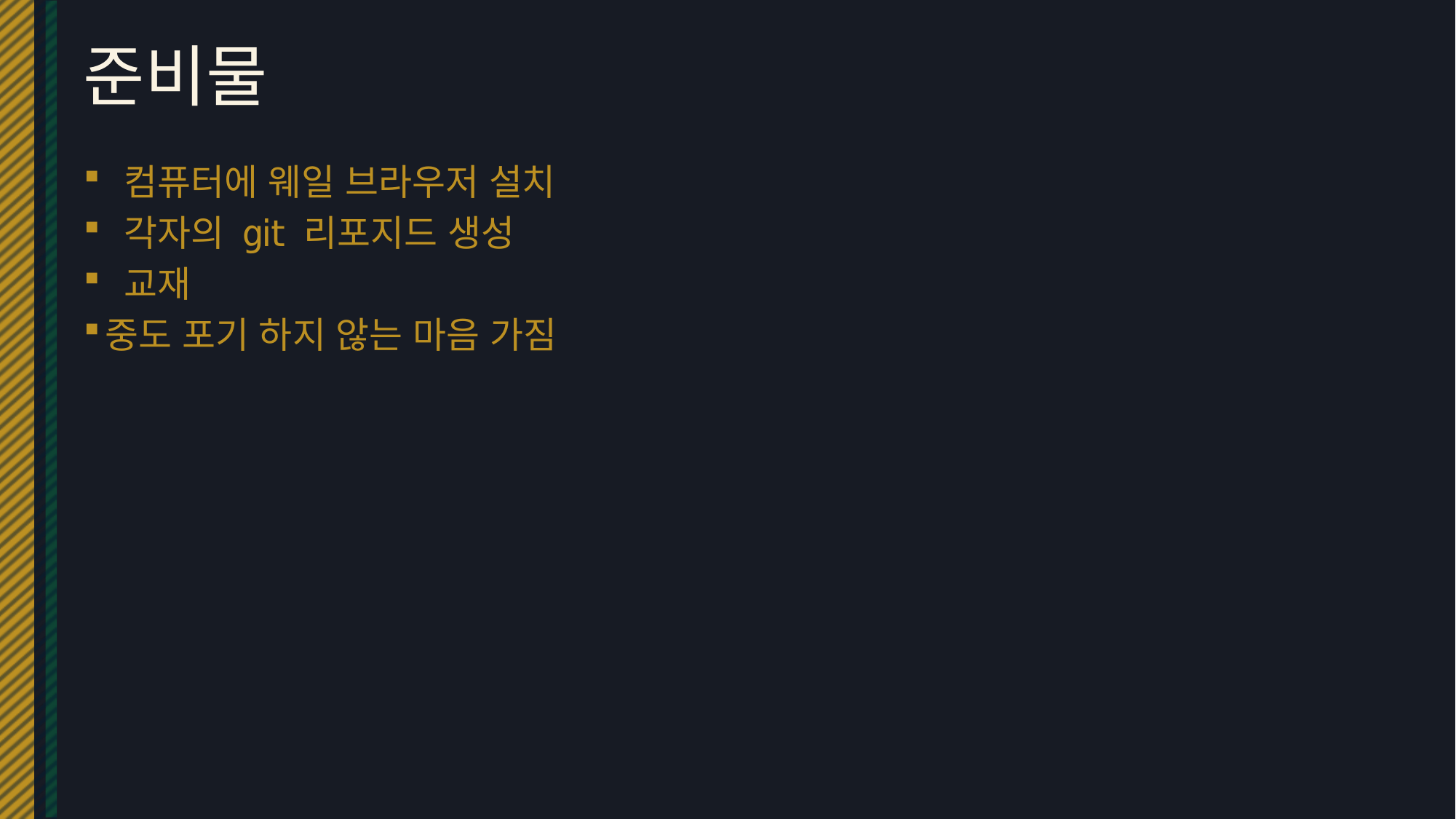

# 준비물
 컴퓨터에 웨일 브라우저 설치
 각자의 git 리포지드 생성
 교재
중도 포기 하지 않는 마음 가짐